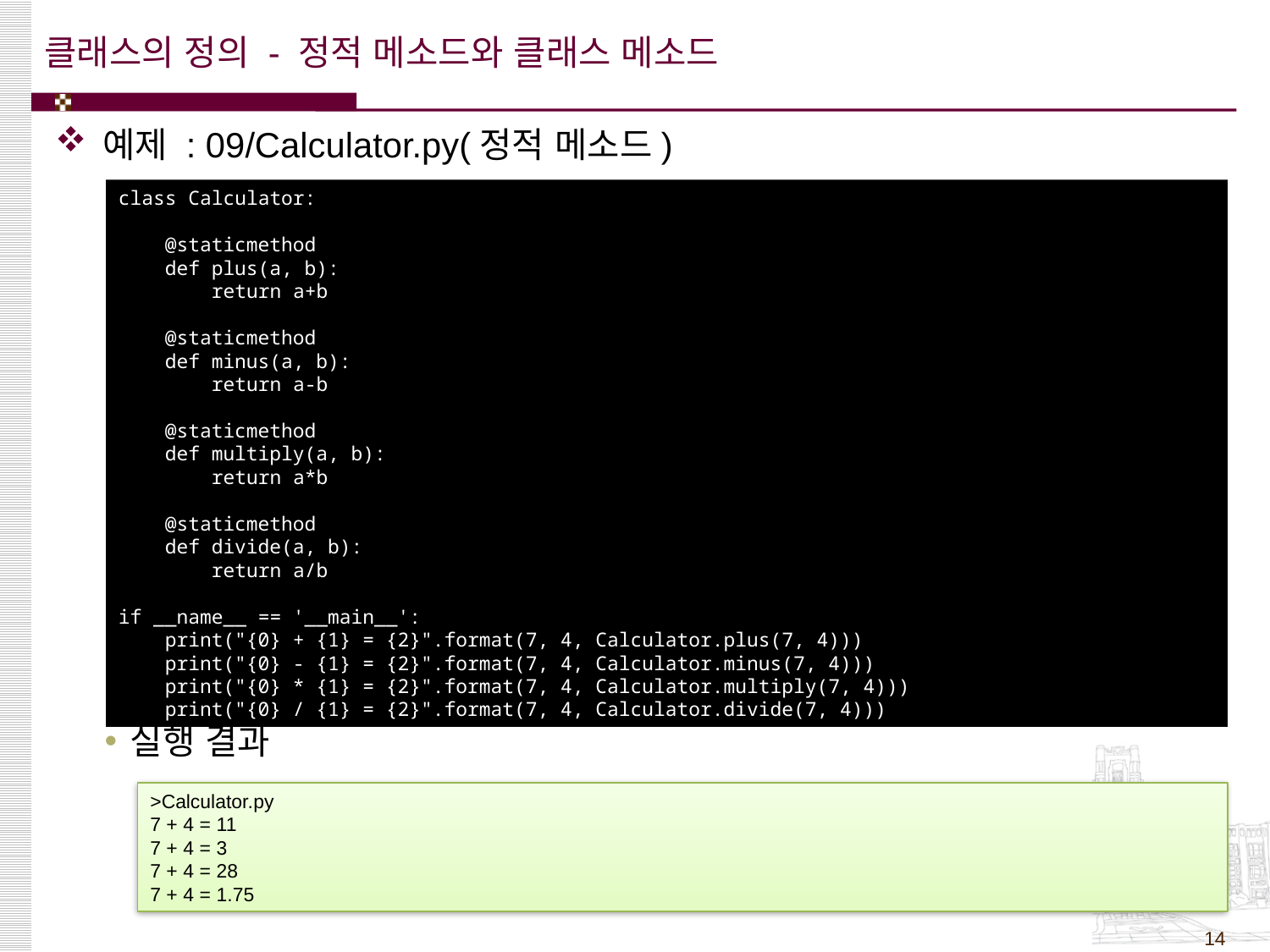

# 클래스의 정의 - 정적 메소드와 클래스 메소드
예제 : 09/Calculator.py(정적 메소드)

실행 결과

class Calculator:

    @staticmethod
    def plus(a, b):
        return a+b

    @staticmethod
    def minus(a, b):
        return a-b

    @staticmethod
    def multiply(a, b):
        return a*b

    @staticmethod
    def divide(a, b):
        return a/b

if __name__ == '__main__':
    print("{0} + {1} = {2}".format(7, 4, Calculator.plus(7, 4)))
    print("{0} - {1} = {2}".format(7, 4, Calculator.minus(7, 4)))
    print("{0} * {1} = {2}".format(7, 4, Calculator.multiply(7, 4)))
    print("{0} / {1} = {2}".format(7, 4, Calculator.divide(7, 4)))
>Calculator.py
7 + 4 = 11
7 + 4 = 3
7 + 4 = 28
7 + 4 = 1.75